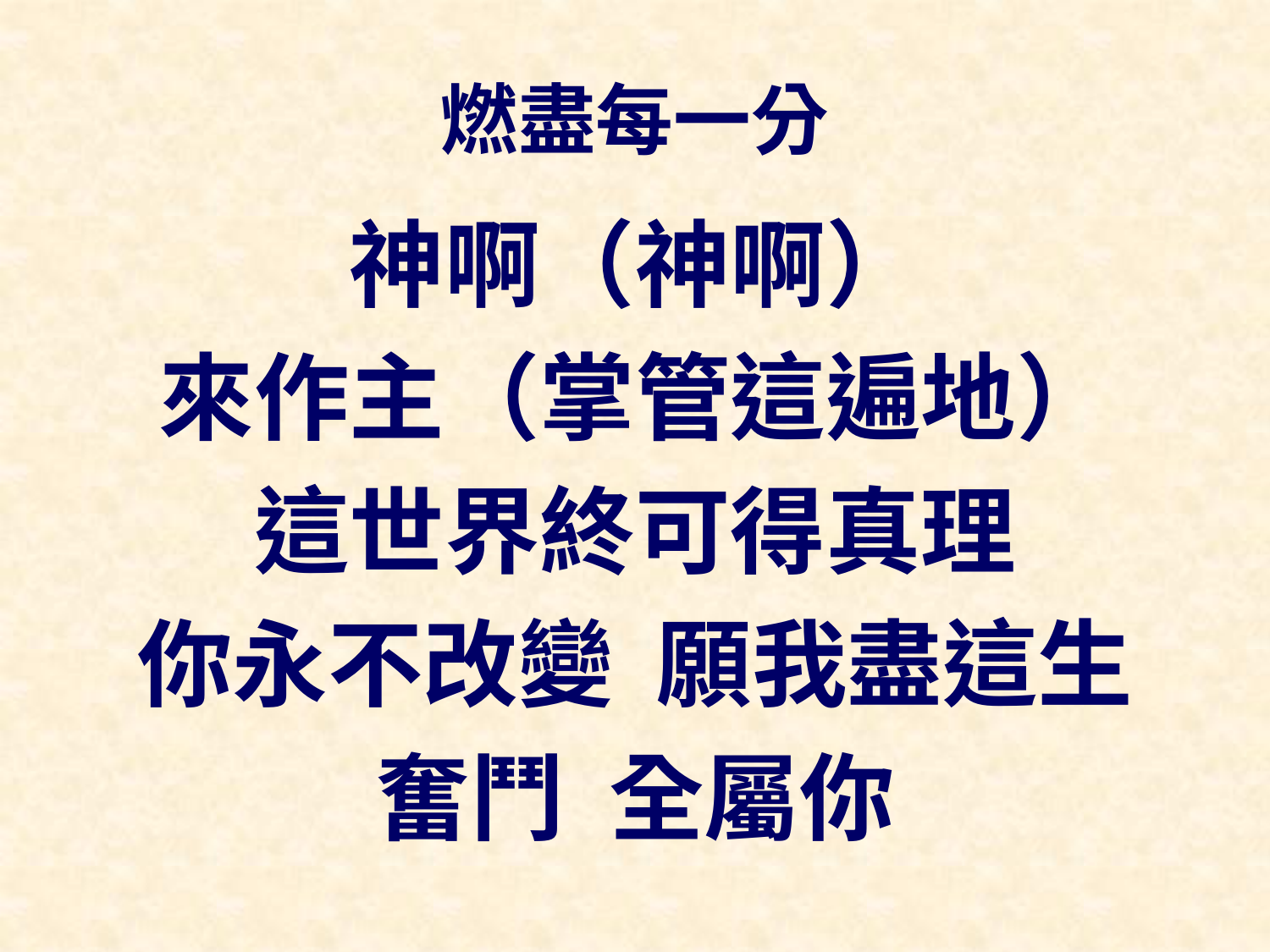

# 燃盡每一分
神啊（神啊）
來作主（掌管這遍地）
這世界終可得真理
你永不改變  願我盡這生
奮鬥  全屬你